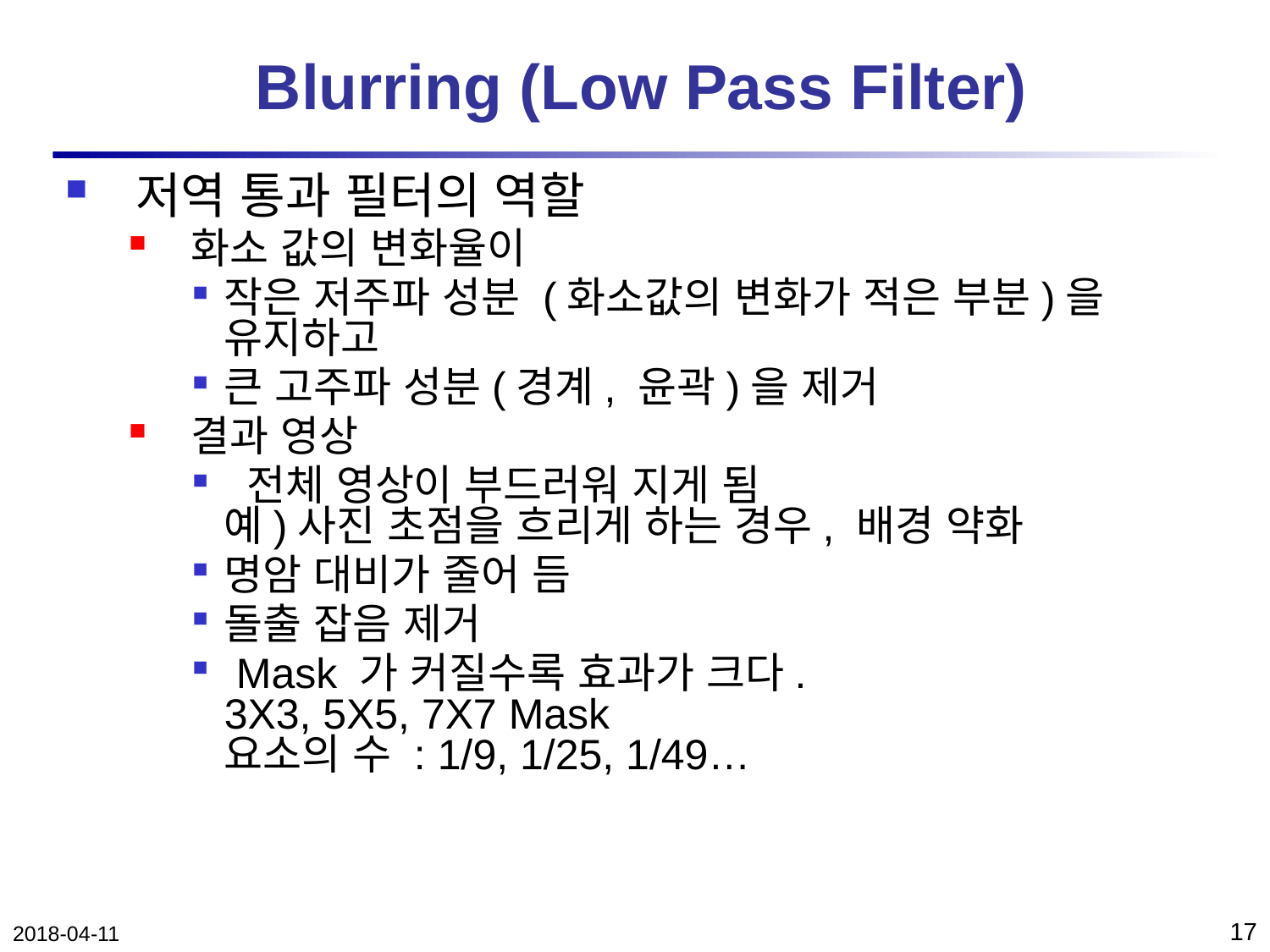

# Blurring (Low Pass Filter)
 저역 통과 필터의 역할
 화소 값의 변화율이
작은 저주파 성분 (화소값의 변화가 적은 부분)을 유지하고
큰 고주파 성분(경계, 윤곽)을 제거
 결과 영상
 전체 영상이 부드러워 지게 됨
예)사진 초점을 흐리게 하는 경우, 배경 약화
명암 대비가 줄어 듬
돌출 잡음 제거
 Mask 가 커질수록 효과가 크다.
3X3, 5X5, 7X7 Mask
요소의 수 : 1/9, 1/25, 1/49…
2018-04-11
17